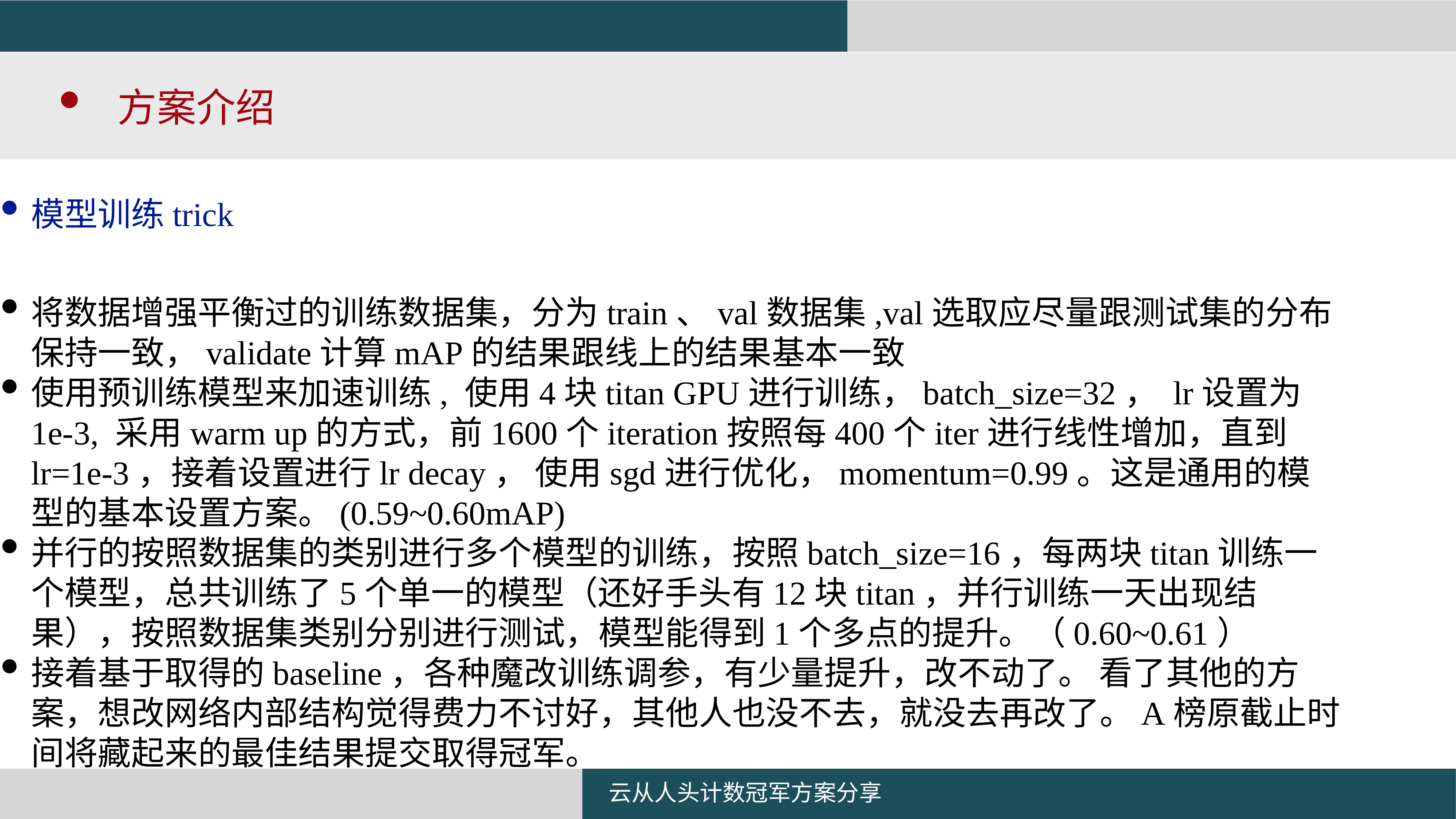

方案介绍

模型训练trick

将数据增强平衡过的训练数据集，分为train、val数据集,val选取应尽量跟测试集的分布保持一致，validate计算mAP的结果跟线上的结果基本一致
使用预训练模型来加速训练, 使用4块titan GPU进行训练，batch_size=32， lr设置为1e-3, 采用warm up的方式，前1600个iteration按照每400个iter进行线性增加，直到lr=1e-3，接着设置进行lr decay， 使用sgd进行优化，momentum=0.99。这是通用的模型的基本设置方案。(0.59~0.60mAP)
并行的按照数据集的类别进行多个模型的训练，按照batch_size=16，每两块titan训练一个模型，总共训练了5个单一的模型（还好手头有12块titan，并行训练一天出现结果），按照数据集类别分别进行测试，模型能得到1个多点的提升。（0.60~0.61）
接着基于取得的baseline，各种魔改训练调参，有少量提升，改不动了。 看了其他的方案，想改网络内部结构觉得费力不讨好，其他人也没不去，就没去再改了。A榜原截止时间将藏起来的最佳结果提交取得冠军。

云从人头计数冠军方案分享